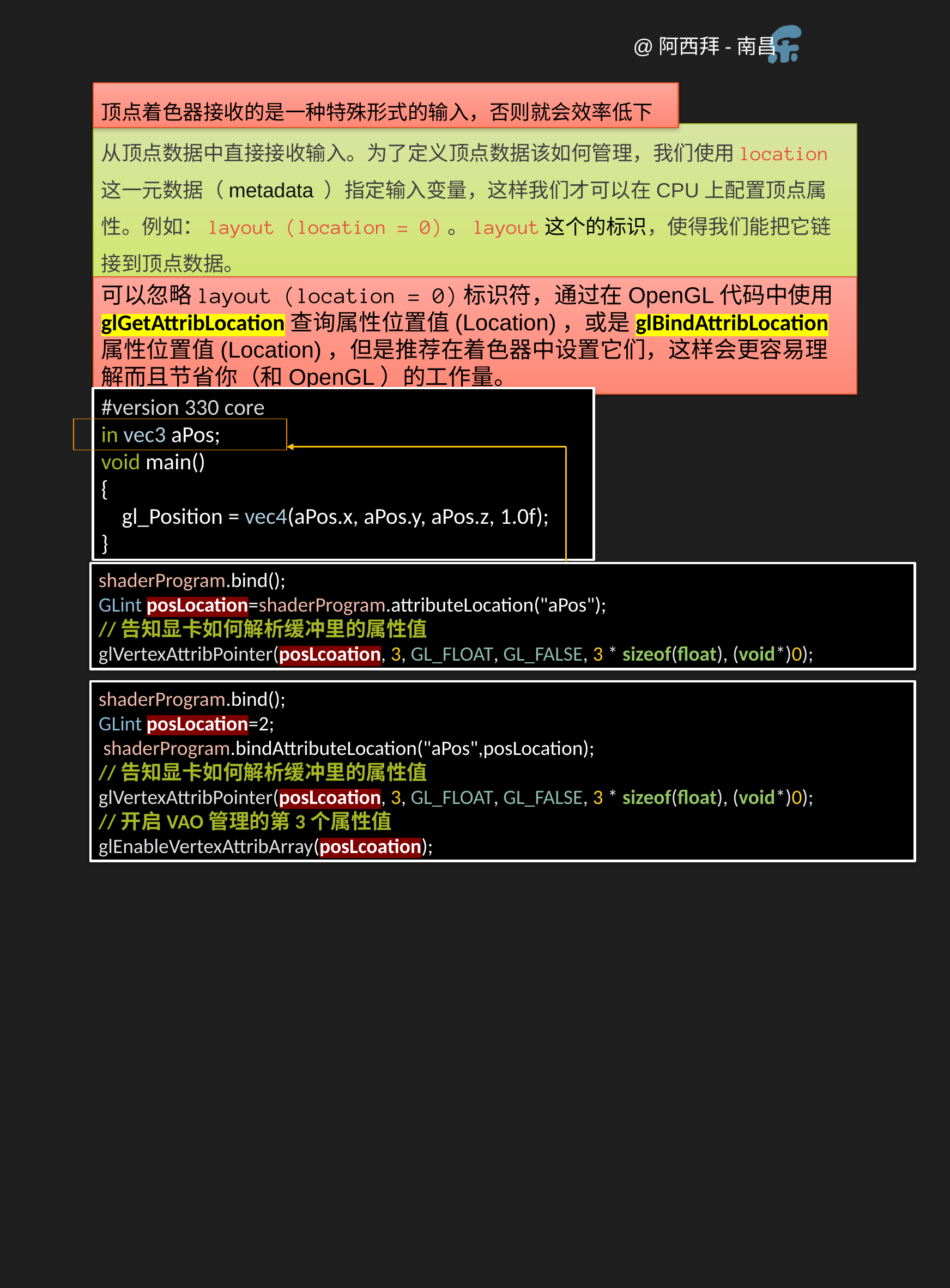

顶点着色器接收的是一种特殊形式的输入，否则就会效率低下
从顶点数据中直接接收输入。为了定义顶点数据该如何管理，我们使用location这一元数据（metadata ）指定输入变量，这样我们才可以在CPU上配置顶点属性。例如：layout (location = 0)。layout这个的标识，使得我们能把它链接到顶点数据。
可以忽略layout (location = 0)标识符，通过在OpenGL代码中使用glGetAttribLocation查询属性位置值(Location)，或是glBindAttribLocation属性位置值(Location)，但是推荐在着色器中设置它们，这样会更容易理解而且节省你（和OpenGL）的工作量。
#version 330 core
in vec3 aPos;
void main()
{
    gl_Position = vec4(aPos.x, aPos.y, aPos.z, 1.0f);
}

shaderProgram.bind();
GLint posLocation=shaderProgram.attributeLocation("aPos");
//告知显卡如何解析缓冲里的属性值
glVertexAttribPointer(posLcoation, 3, GL_FLOAT, GL_FALSE, 3 * sizeof(float), (void*)0);
shaderProgram.bind();
GLint posLocation=2;
 shaderProgram.bindAttributeLocation("aPos",posLocation);
//告知显卡如何解析缓冲里的属性值
glVertexAttribPointer(posLcoation, 3, GL_FLOAT, GL_FALSE, 3 * sizeof(float), (void*)0);
//开启VAO管理的第3个属性值
glEnableVertexAttribArray(posLcoation);